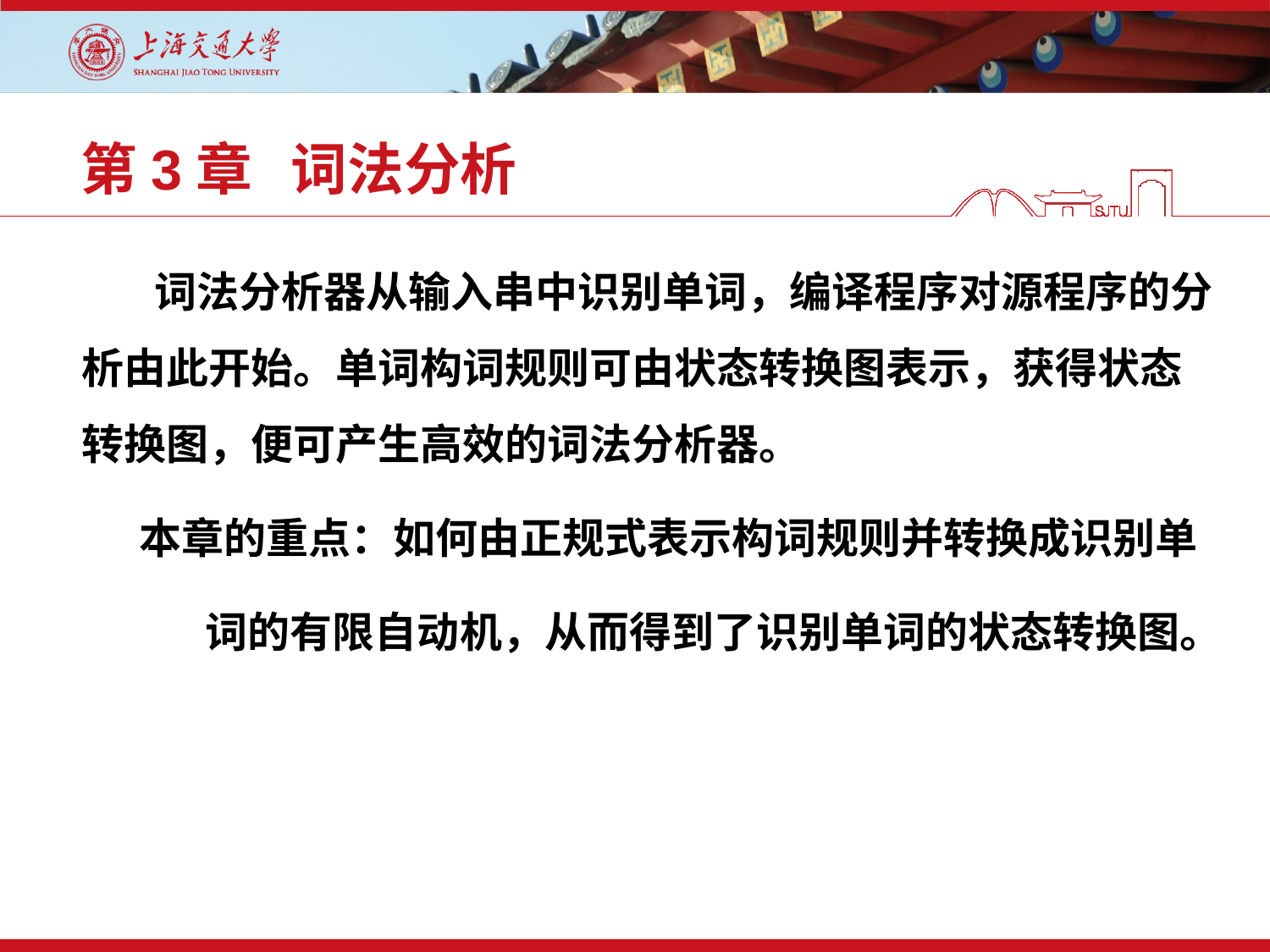

# 第3章   词法分析
        词法分析器从输入串中识别单词，编译程序对源程序的分析由此开始。单词构词规则可由状态转换图表示，获得状态转换图，便可产生高效的词法分析器。
     本章的重点：如何由正规式表示构词规则并转换成识别单
            词的有限自动机，从而得到了识别单词的状态转换图。